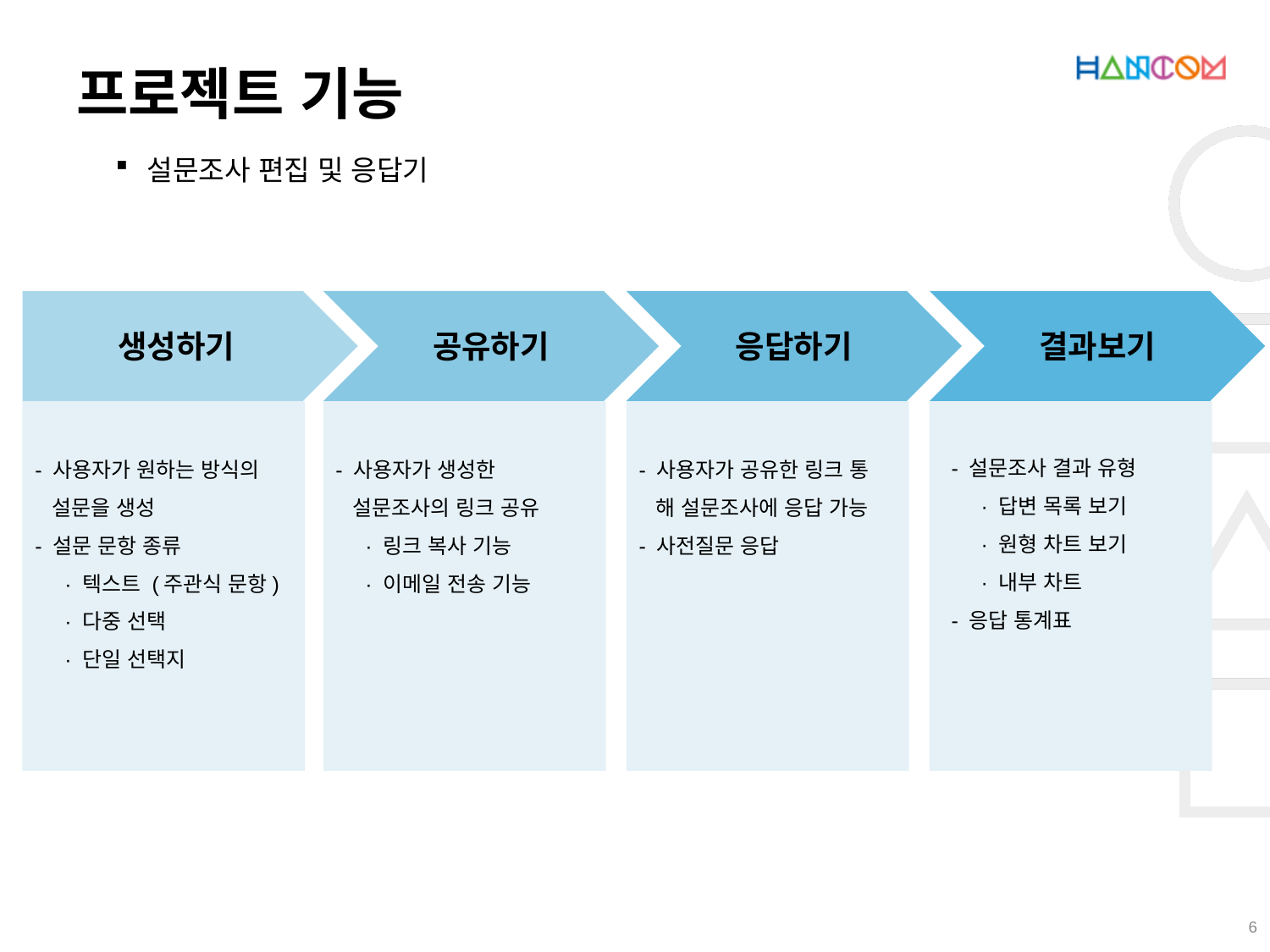

프로젝트 기능
설문조사 편집 및 응답기
공유하기
응답하기
결과보기
생성하기

- 설문조사 결과 유형
     · 답변 목록 보기
     · 원형 차트 보기
     · 내부 차트
- 응답 통계표
- 사용자가 생성한
  설문조사의 링크 공유
     · 링크 복사 기능
     · 이메일 전송 기능

- 사용자가 원하는 방식의
  설문을 생성
- 설문 문항 종류
     · 텍스트 (주관식 문항)
     · 다중 선택
     · 단일 선택지
- 사용자가 공유한 링크 통
  해 설문조사에 응답 가능
- 사전질문 응답
6